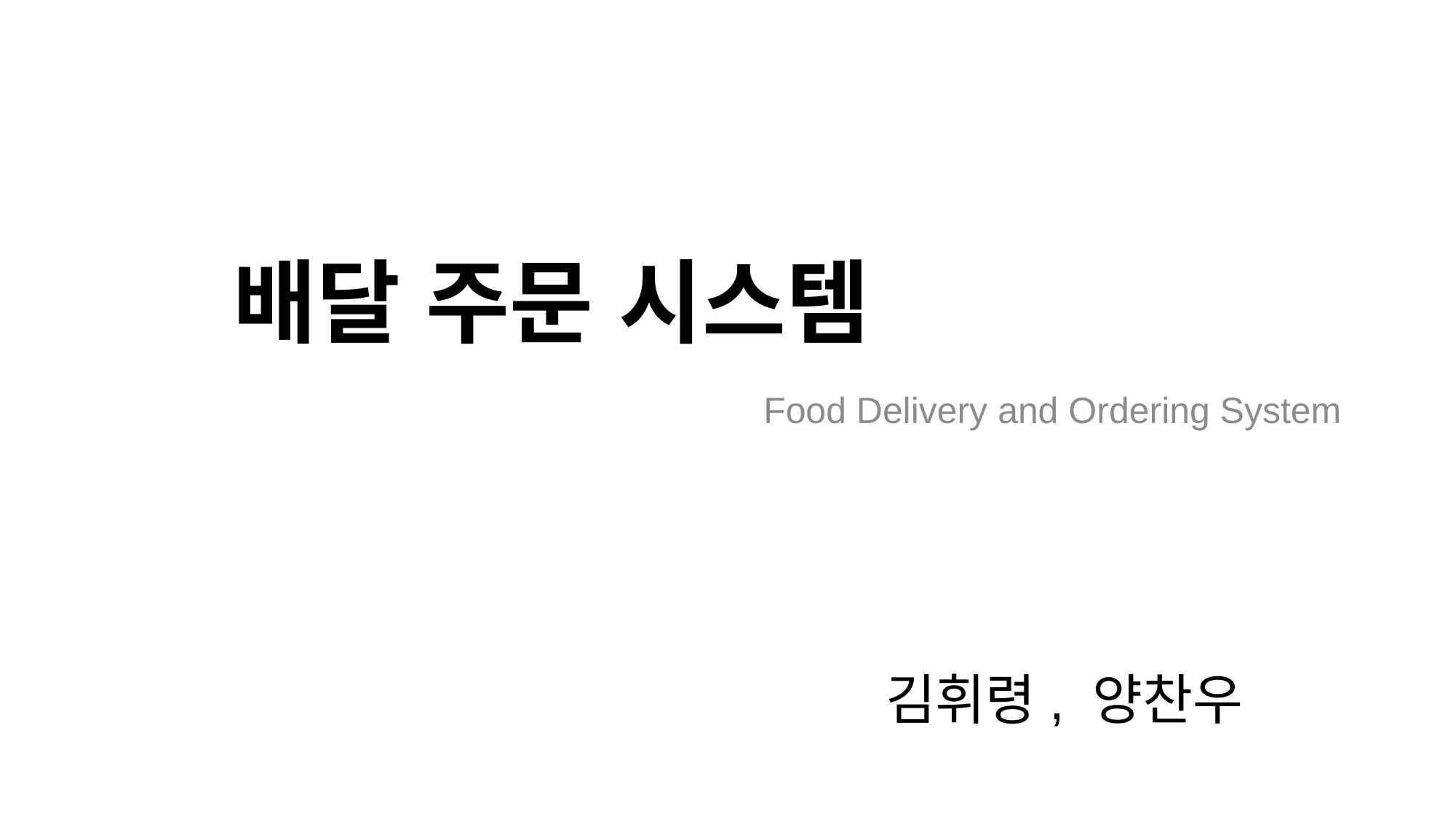

# 배달 주문 시스템
  Food Delivery and Ordering System
김휘령, 양찬우